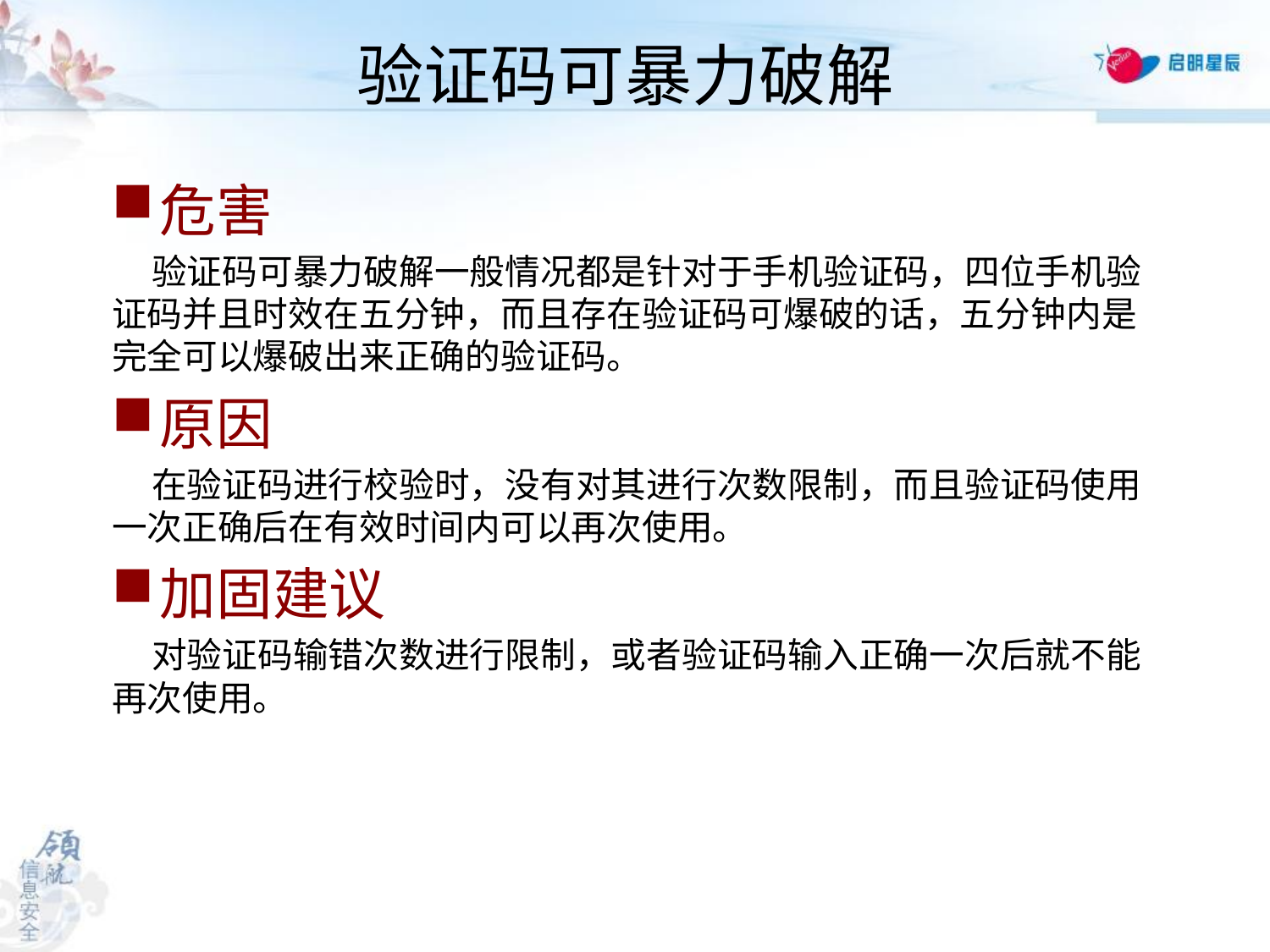

# 验证码可暴力破解
危害
    验证码可暴力破解一般情况都是针对于手机验证码，四位手机验证码并且时效在五分钟，而且存在验证码可爆破的话，五分钟内是完全可以爆破出来正确的验证码。
原因
    在验证码进行校验时，没有对其进行次数限制，而且验证码使用一次正确后在有效时间内可以再次使用。
加固建议
    对验证码输错次数进行限制，或者验证码输入正确一次后就不能再次使用。